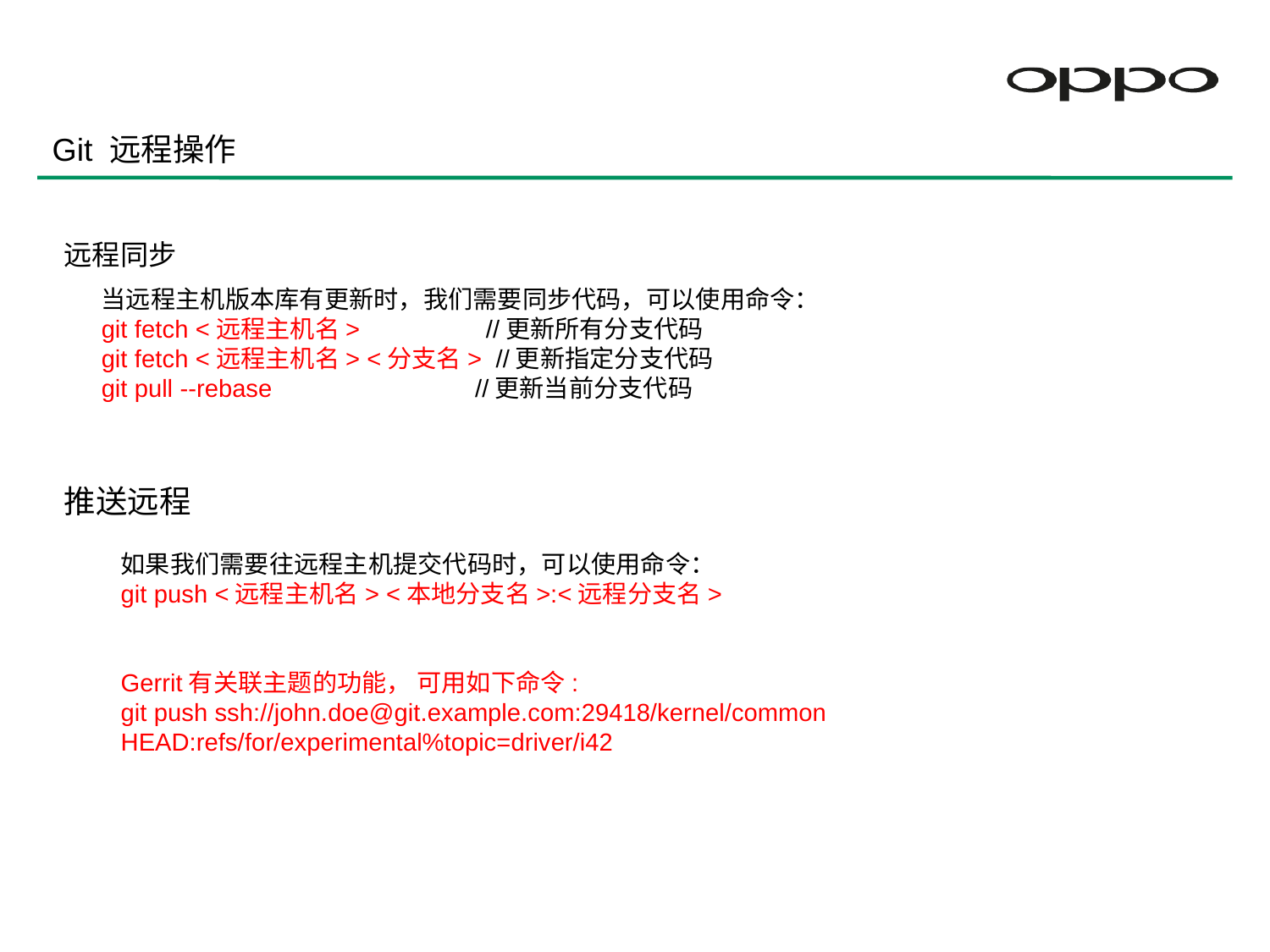

Git 远程操作

远程同步
当远程主机版本库有更新时，我们需要同步代码，可以使用命令：
git fetch <远程主机名>                  //更新所有分支代码
git fetch <远程主机名> <分支名>  //更新指定分支代码
git pull --rebase                             //更新当前分支代码
推送远程
如果我们需要往远程主机提交代码时，可以使用命令：
git push <远程主机名> <本地分支名>:<远程分支名>

Gerrit有关联主题的功能， 可用如下命令:
git push ssh://john.doe@git.example.com:29418/kernel/common HEAD:refs/for/experimental%topic=driver/i42